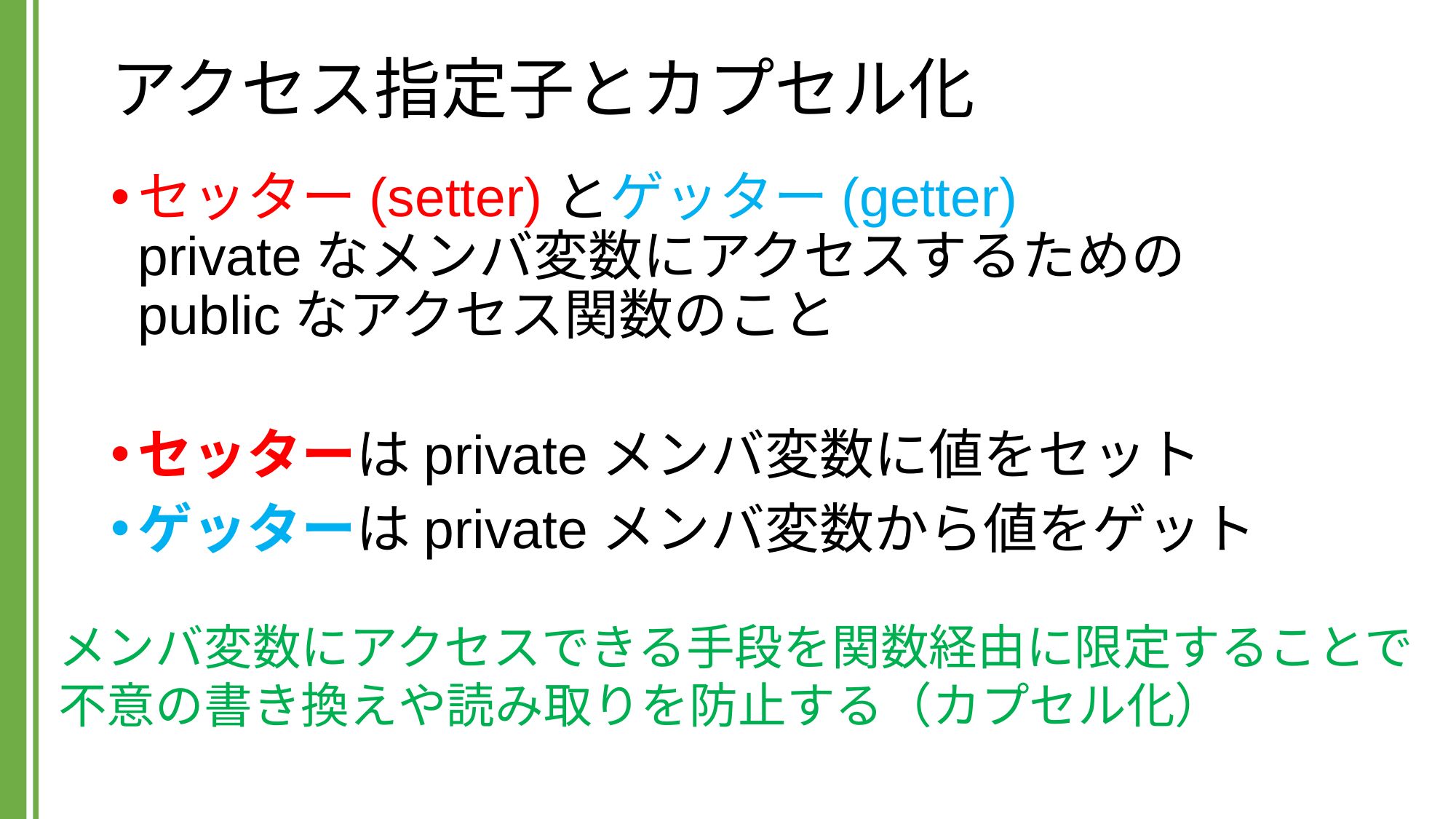

# アクセス指定子とカプセル化
セッター(setter)とゲッター(getter)
privateなメンバ変数にアクセスするための
publicなアクセス関数のこと
セッターはprivateメンバ変数に値をセット
ゲッターはprivateメンバ変数から値をゲット
メンバ変数にアクセスできる手段を関数経由に限定することで
不意の書き換えや読み取りを防止する（カプセル化）